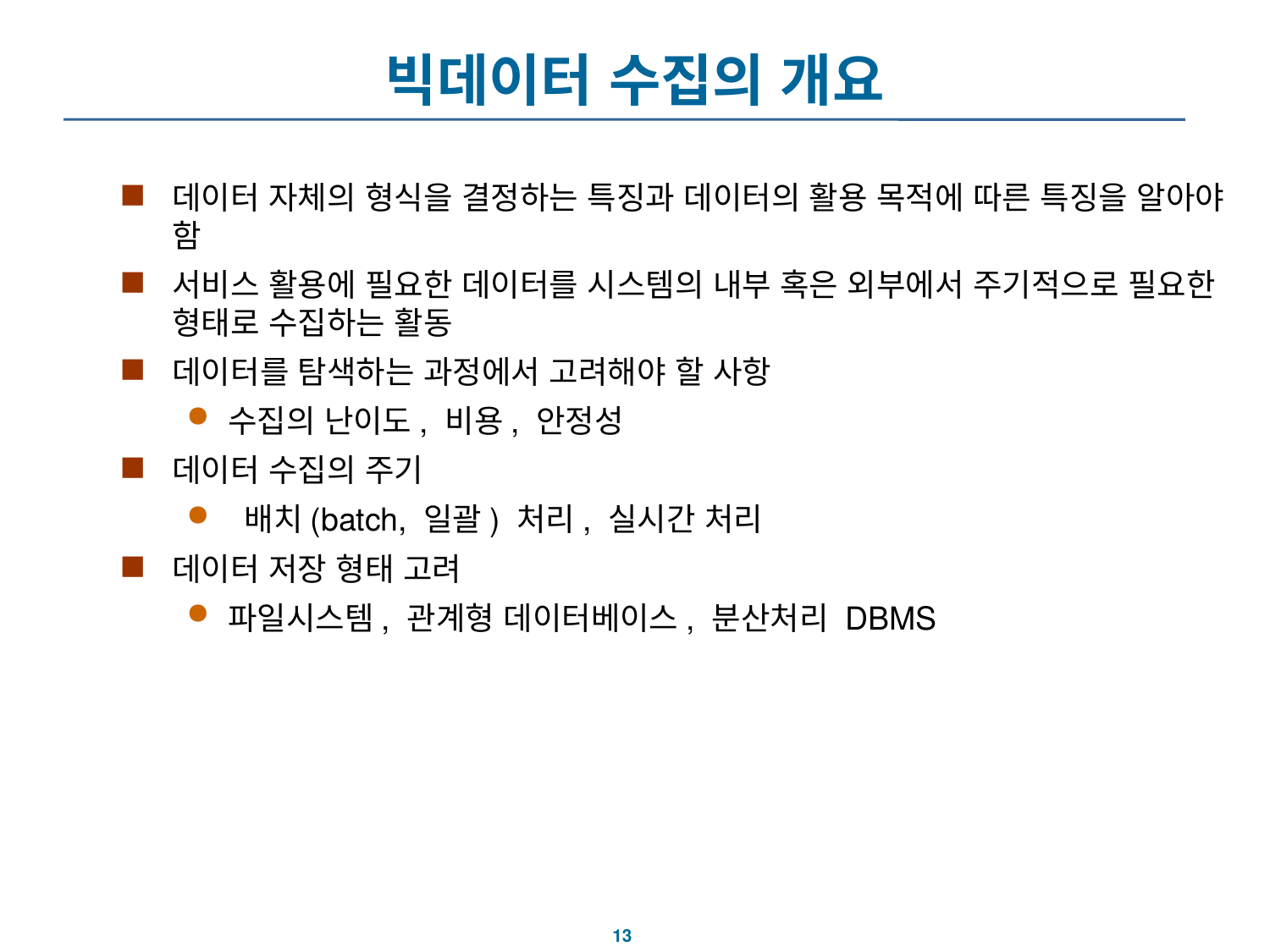

# 빅데이터 수집의 개요
데이터 자체의 형식을 결정하는 특징과 데이터의 활용 목적에 따른 특징을 알아야 함
서비스 활용에 필요한 데이터를 시스템의 내부 혹은 외부에서 주기적으로 필요한 형태로 수집하는 활동
데이터를 탐색하는 과정에서 고려해야 할 사항
수집의 난이도, 비용, 안정성
데이터 수집의 주기
 배치(batch, 일괄) 처리, 실시간 처리
데이터 저장 형태 고려
파일시스템, 관계형 데이터베이스, 분산처리 DBMS